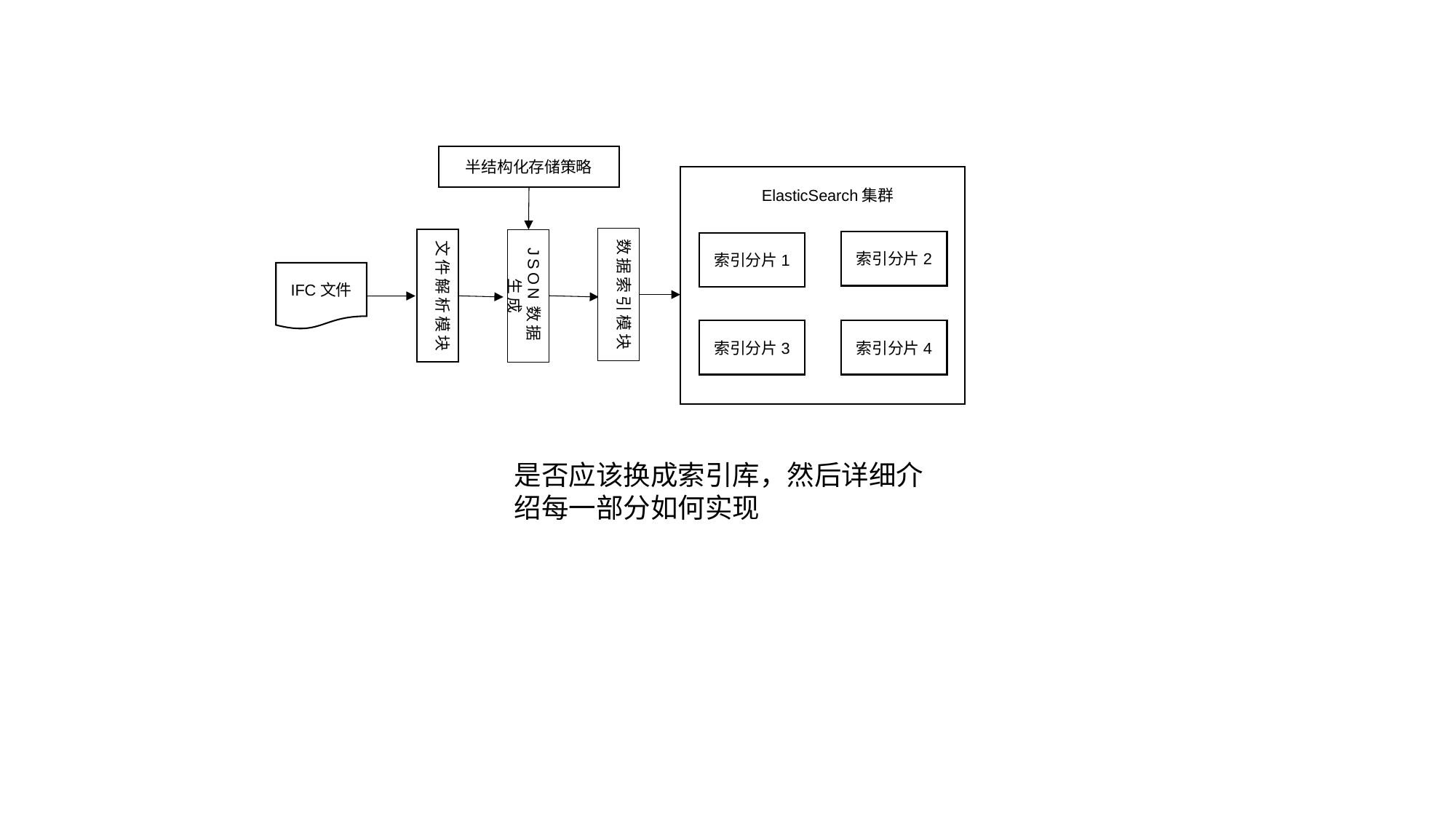

半结构化存储策略

ElasticSearch集群
索引分片2
索引分片1
索引分片3
索引分片4
数据索引模块
JSON数据生成
文件解析模块
IFC文件
是否应该换成索引库，然后详细介绍每一部分如何实现